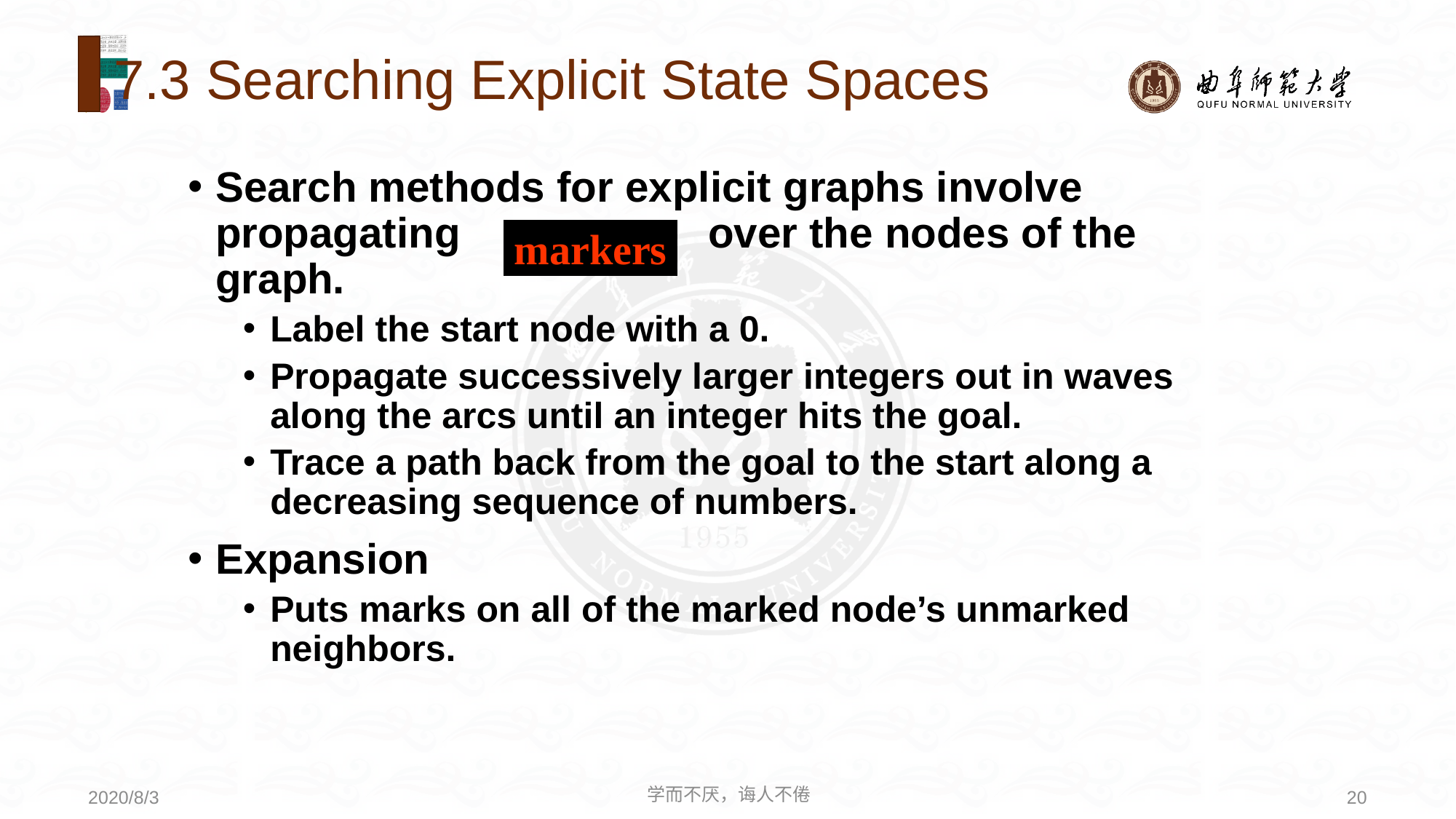

# 7.3 Searching Explicit State Spaces
Search methods for explicit graphs involve propagating                     over the nodes of the graph.
Label the start node with a 0.
Propagate successively larger integers out in waves along the arcs until an integer hits the goal.
Trace a path back from the goal to the start along a decreasing sequence of numbers.
Expansion
Puts marks on all of the marked node’s unmarked neighbors.
markers
学而不厌，诲人不倦
20
2020/8/3